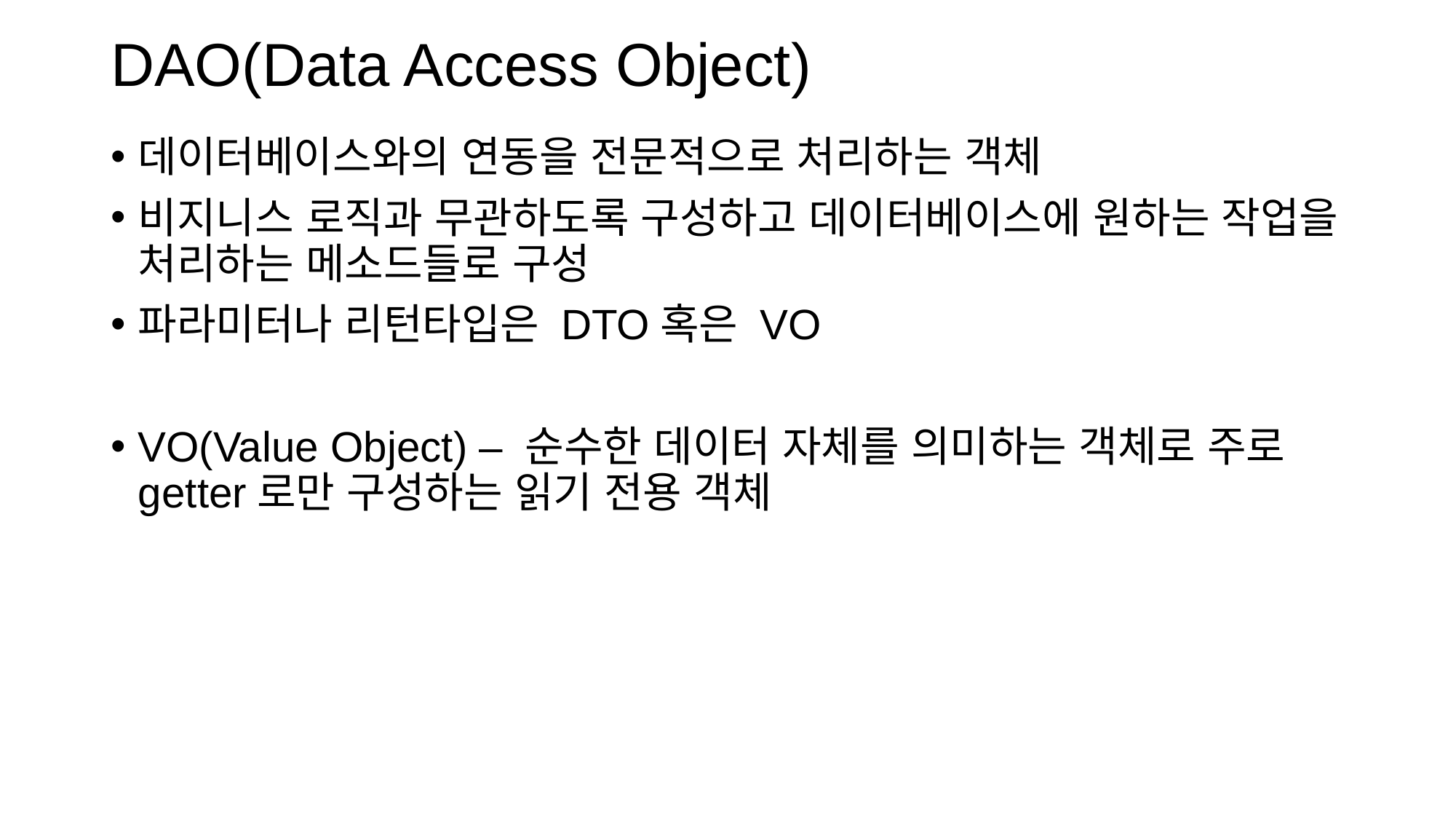

# DAO(Data Access Object)
데이터베이스와의 연동을 전문적으로 처리하는 객체
비지니스 로직과 무관하도록 구성하고 데이터베이스에 원하는 작업을 처리하는 메소드들로 구성
파라미터나 리턴타입은 DTO혹은 VO

VO(Value Object) – 순수한 데이터 자체를 의미하는 객체로 주로 getter로만 구성하는 읽기 전용 객체